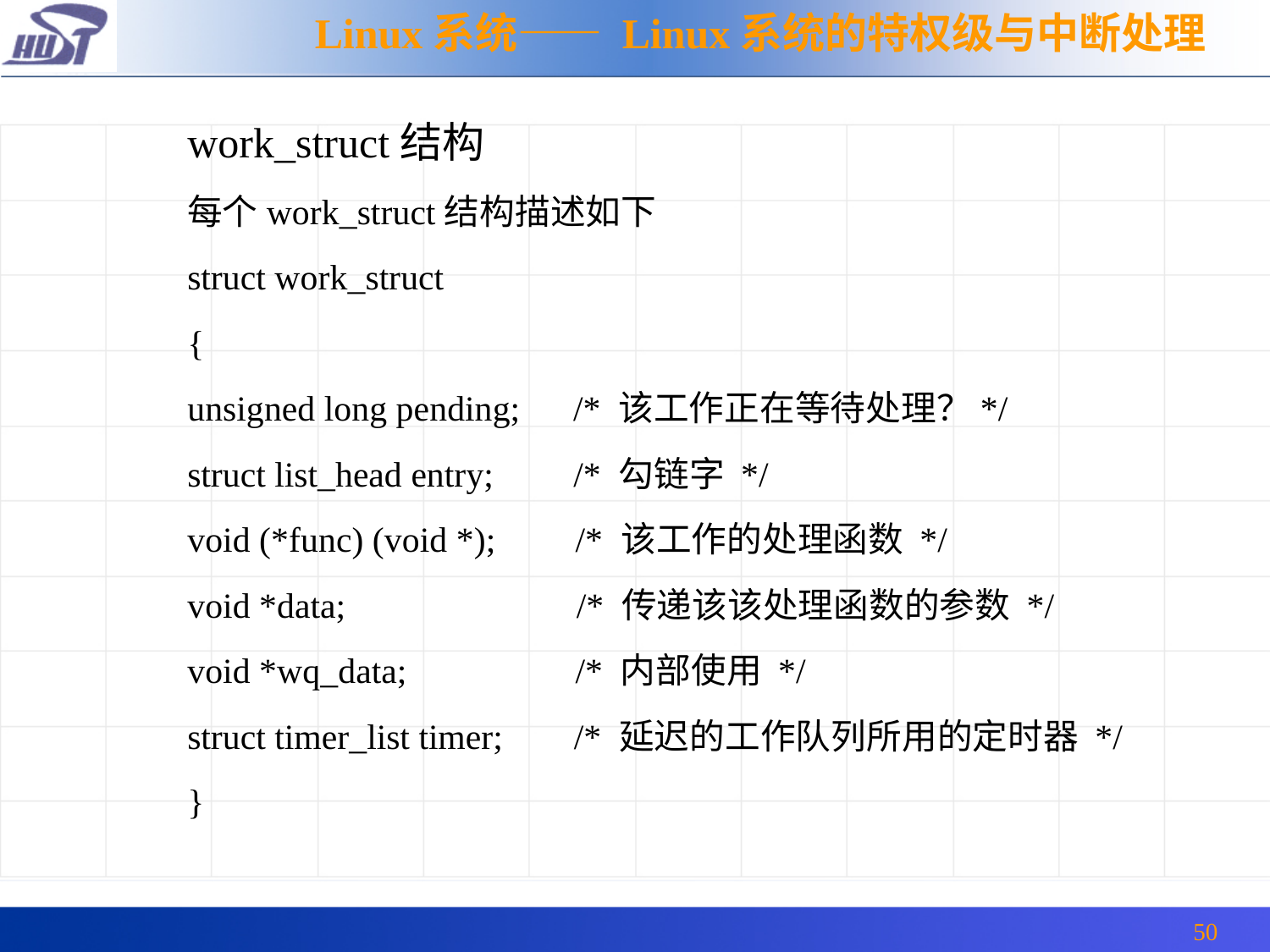

Linux系统—— Linux系统的特权级与中断处理
work_struct结构
每个work_struct结构描述如下
struct work_struct
{
unsigned long pending;      /* 该工作正在等待处理？*/
struct list_head entry;         /* 勾链字 */
void (*func) (void *);         /* 该工作的处理函数 */
void *data;                          /* 传递该该处理函数的参数 */
void *wq_data;                   /* 内部使用 */
struct timer_list timer;        /* 延迟的工作队列所用的定时器 */
}
50